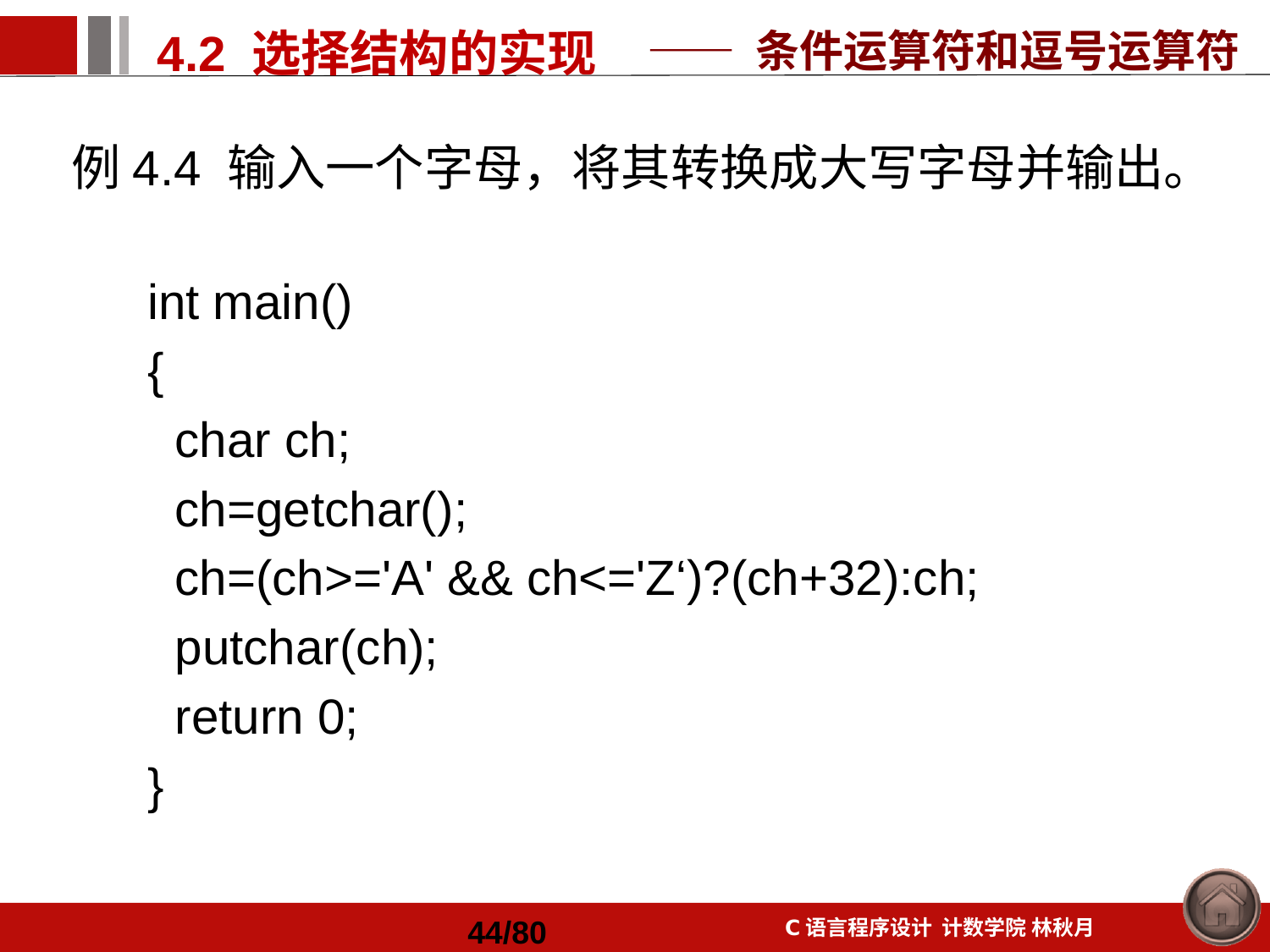

—— 条件运算符和逗号运算符
  例4.4 输入一个字母，将其转换成大写字母并输出。
int main()
{
  char ch;
  ch=getchar();
  ch=(ch>='A' && ch<='Z‘)?(ch+32):ch;
  putchar(ch);
  return 0;
}